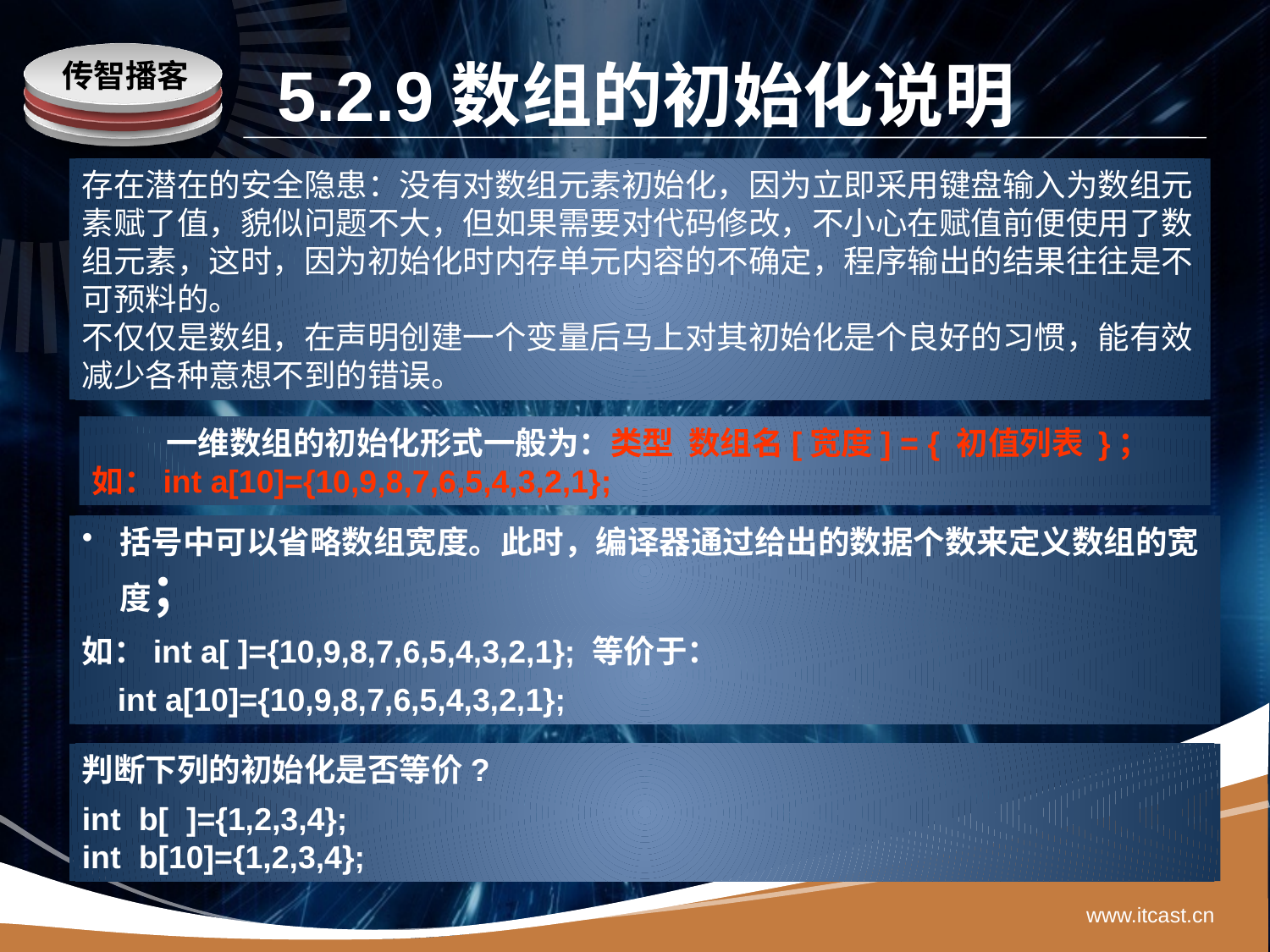

# 5.2.9数组的初始化说明
存在潜在的安全隐患：没有对数组元素初始化，因为立即采用键盘输入为数组元素赋了值，貌似问题不大，但如果需要对代码修改，不小心在赋值前便使用了数组元素，这时，因为初始化时内存单元内容的不确定，程序输出的结果往往是不可预料的。
不仅仅是数组，在声明创建一个变量后马上对其初始化是个良好的习惯，能有效减少各种意想不到的错误。
一维数组的初始化形式一般为：类型  数组名[宽度] = { 初值列表 }；如：int a[10]={10,9,8,7,6,5,4,3,2,1};
括号中可以省略数组宽度。此时，编译器通过给出的数据个数来定义数组的宽度；
如：int a[ ]={10,9,8,7,6,5,4,3,2,1}; 等价于：
    int a[10]={10,9,8,7,6,5,4,3,2,1};
判断下列的初始化是否等价?
int  b[  ]={1,2,3,4};
int  b[10]={1,2,3,4};
www.itcast.cn